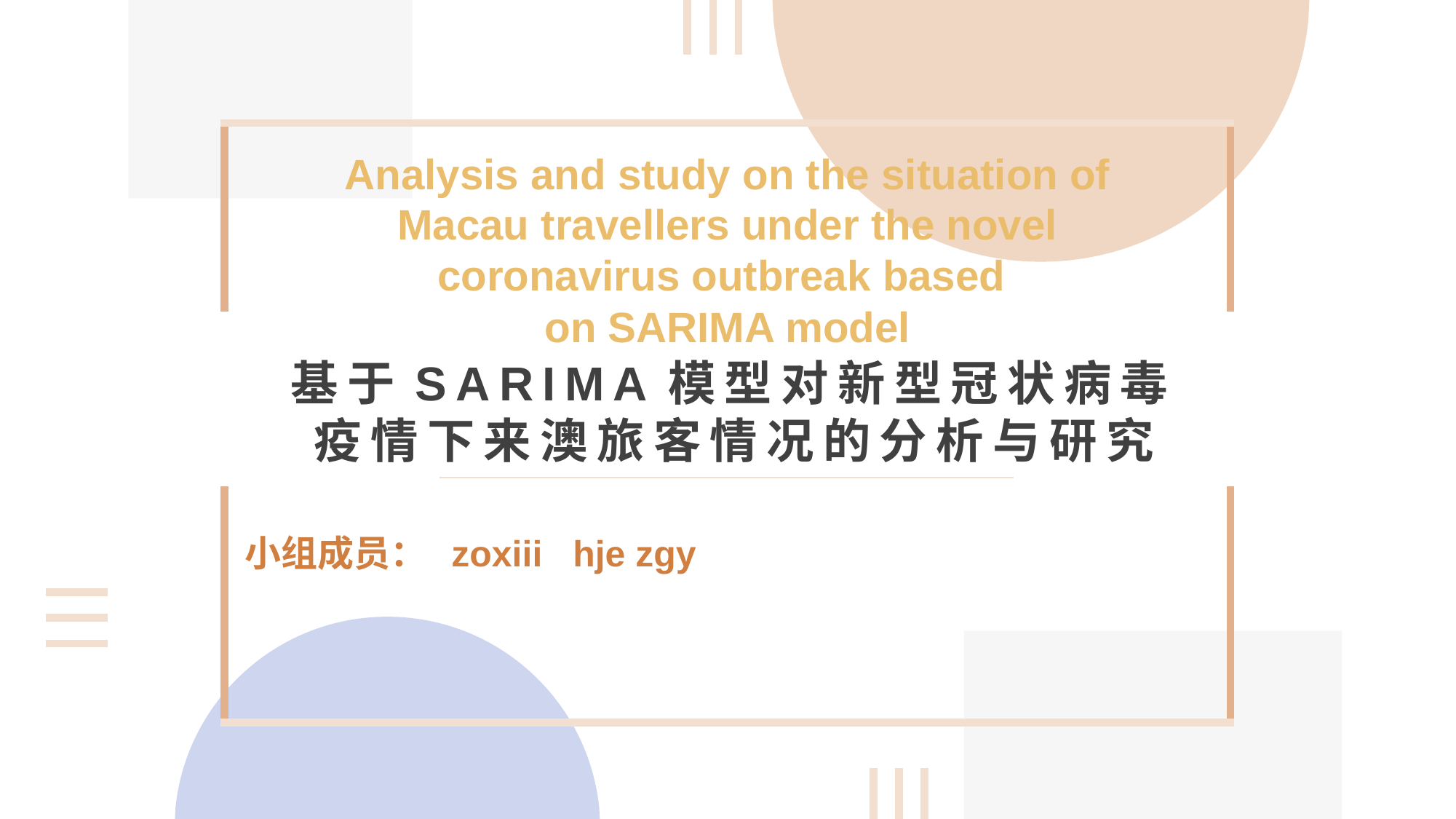

Analysis and study on the situation of Macau travellers under the novel coronavirus outbreak based
on SARIMA model
# 基于SARIMA模型对新型冠状病毒疫情下来澳旅客情况的分析与研究
小组成员：  zoxiii   hje zgy